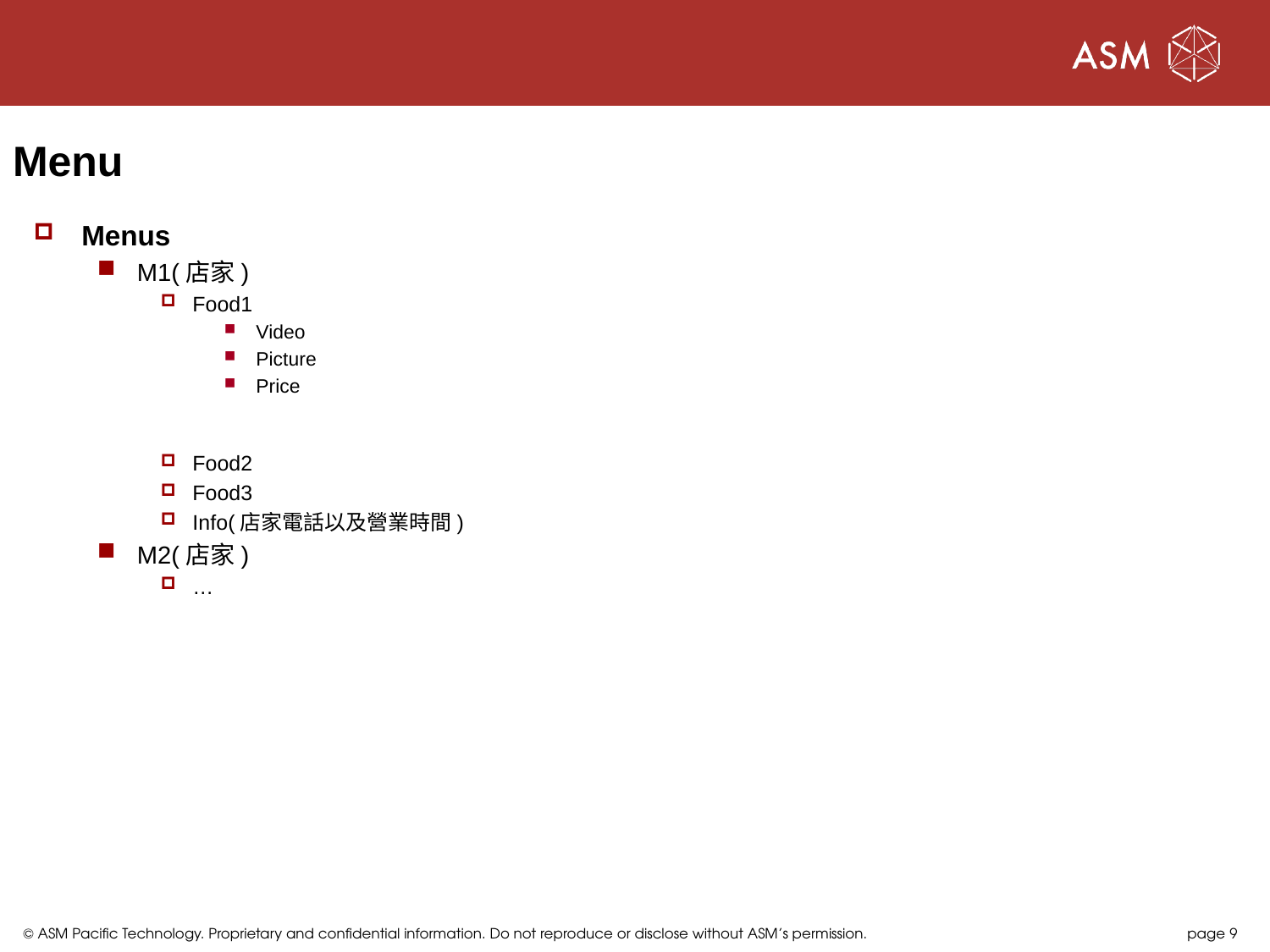

# Menu
Menus
M1(店家)
Food1
Video
Picture
Price

Food2
Food3
Info(店家電話以及營業時間)
M2(店家)
…